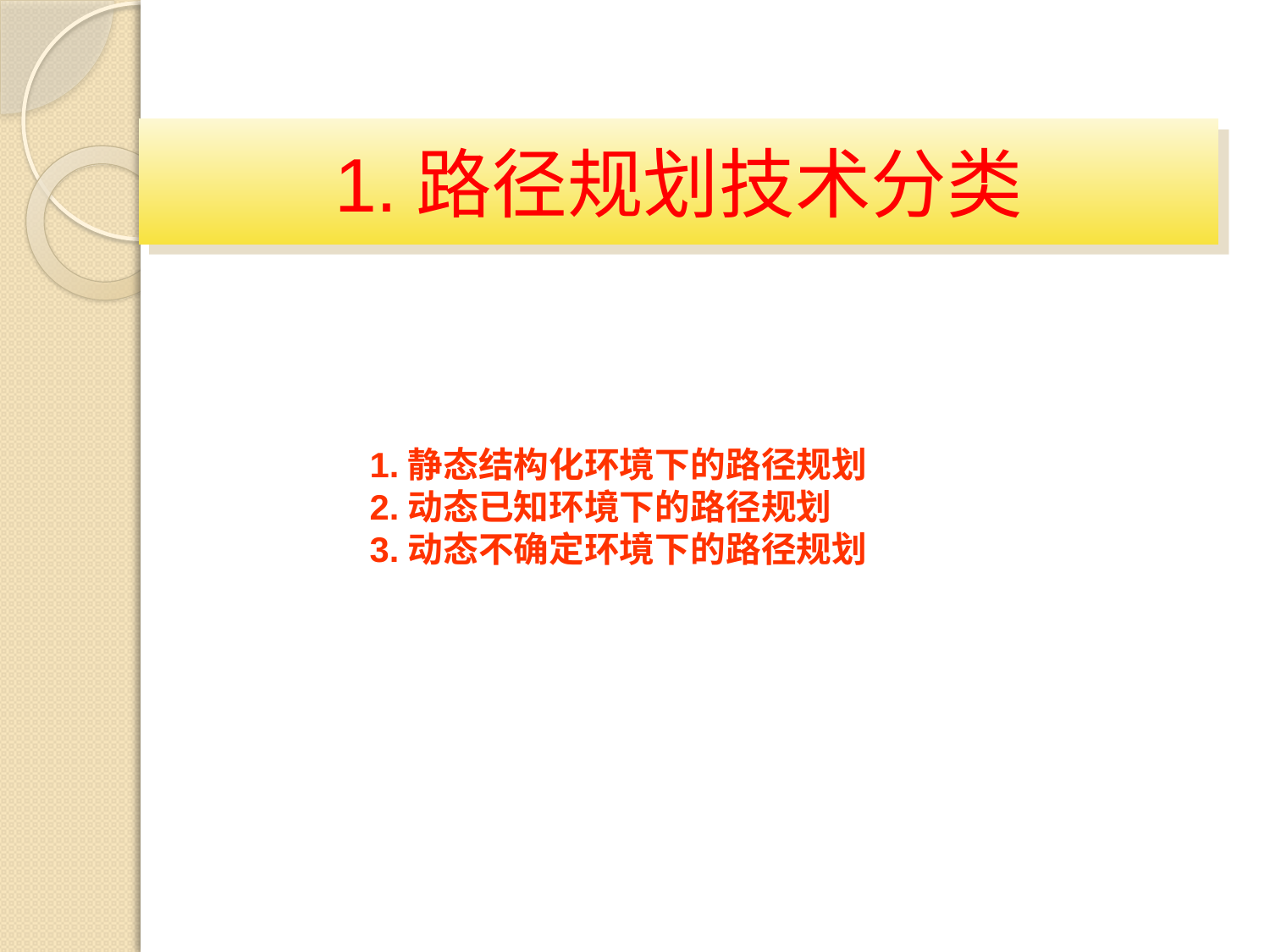

# 1.路径规划技术分类
1.静态结构化环境下的路径规划
2.动态已知环境下的路径规划
3.动态不确定环境下的路径规划